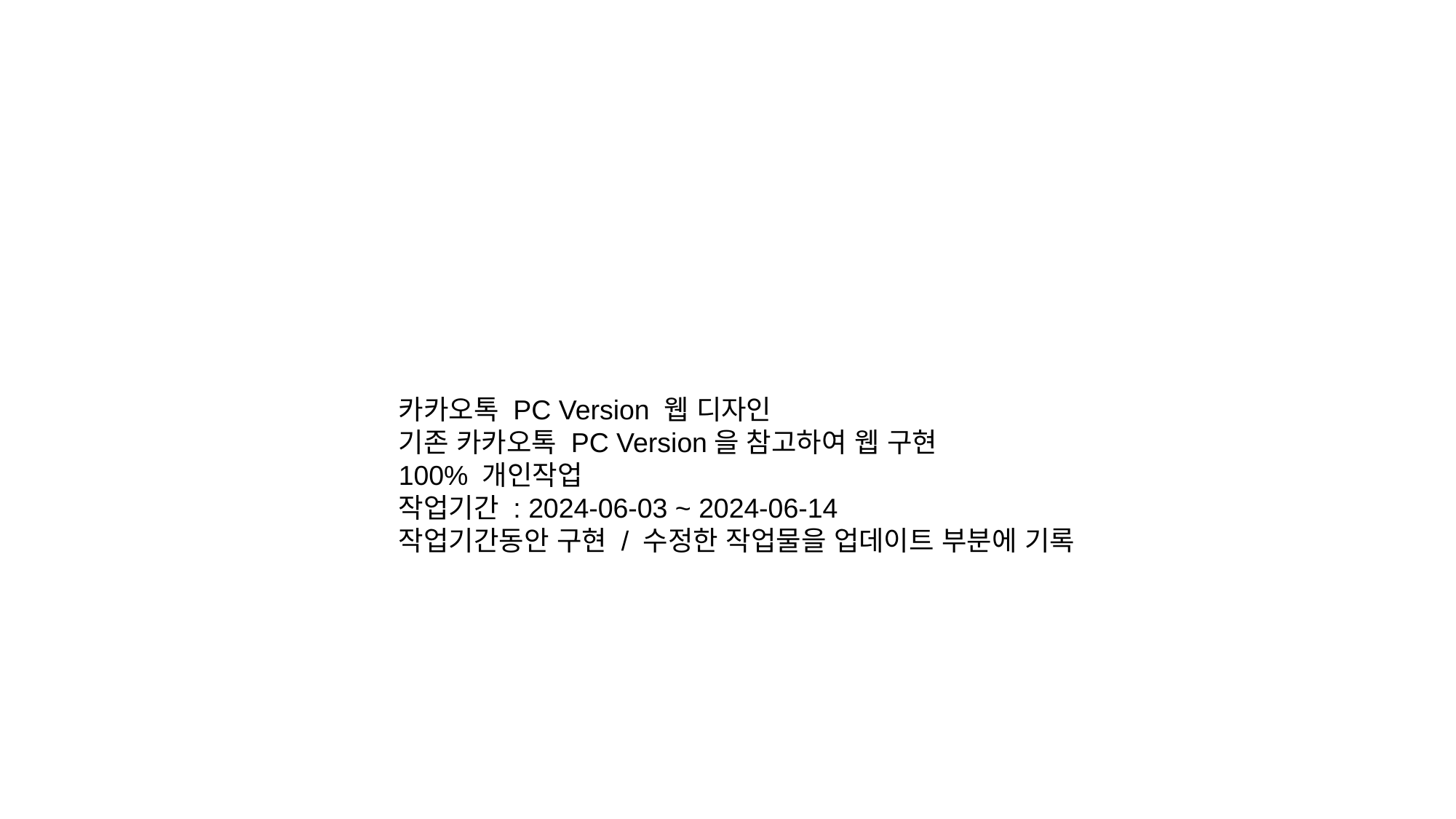

카카오톡 PC Version 웹 디자인
기존 카카오톡 PC Version을 참고하여 웹 구현
100% 개인작업
작업기간 : 2024-06-03 ~ 2024-06-14
작업기간동안 구현 / 수정한 작업물을 업데이트 부분에 기록